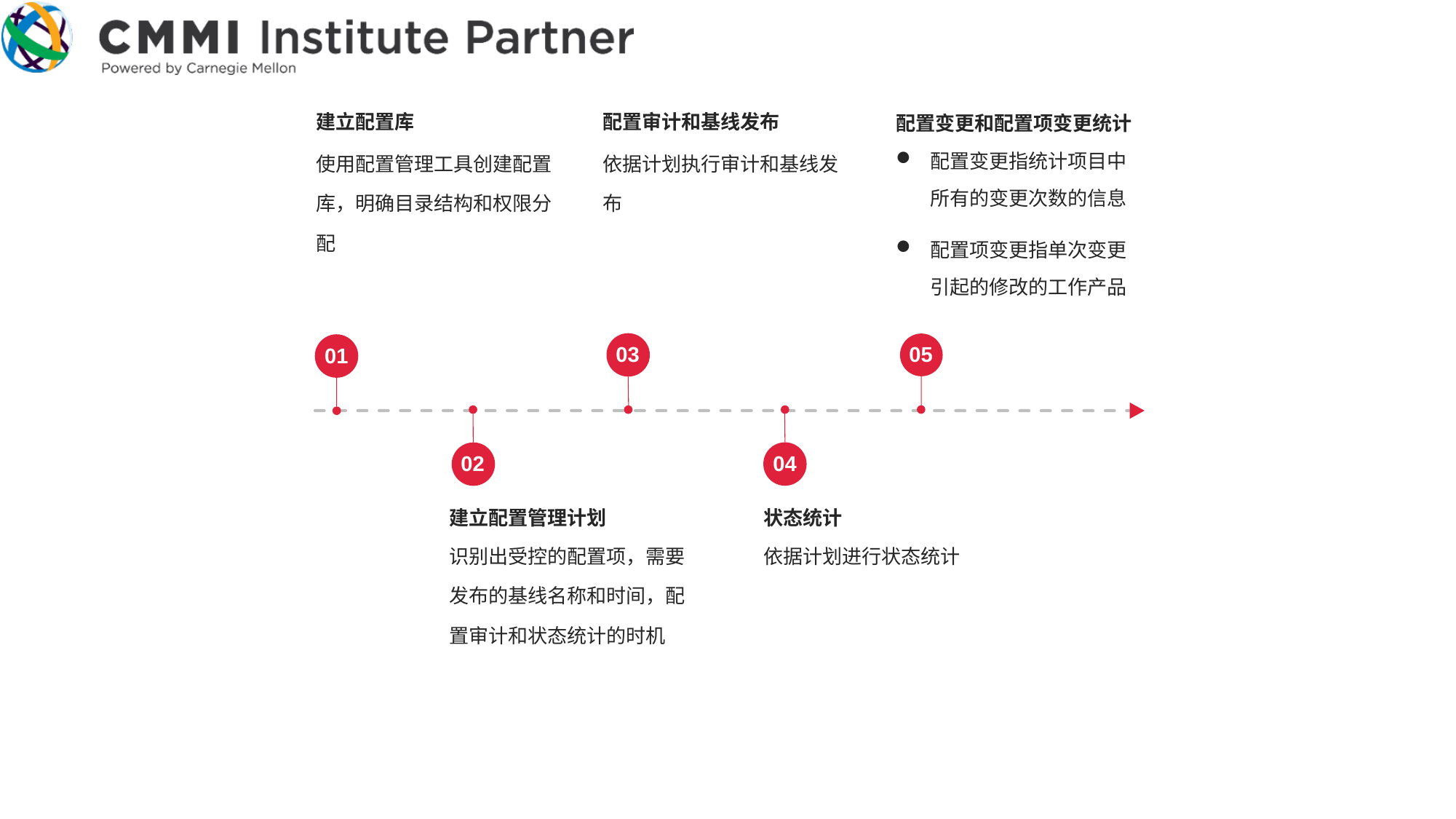

建立配置库
配置审计和基线发布
配置变更和配置项变更统计
使用配置管理工具创建配置库，明确目录结构和权限分配
依据计划执行审计和基线发布
配置变更指统计项目中所有的变更次数的信息
配置项变更指单次变更引起的修改的工作产品

05
03
01

04
02
建立配置管理计划
状态统计
识别出受控的配置项，需要发布的基线名称和时间，配置审计和状态统计的时机
依据计划进行状态统计